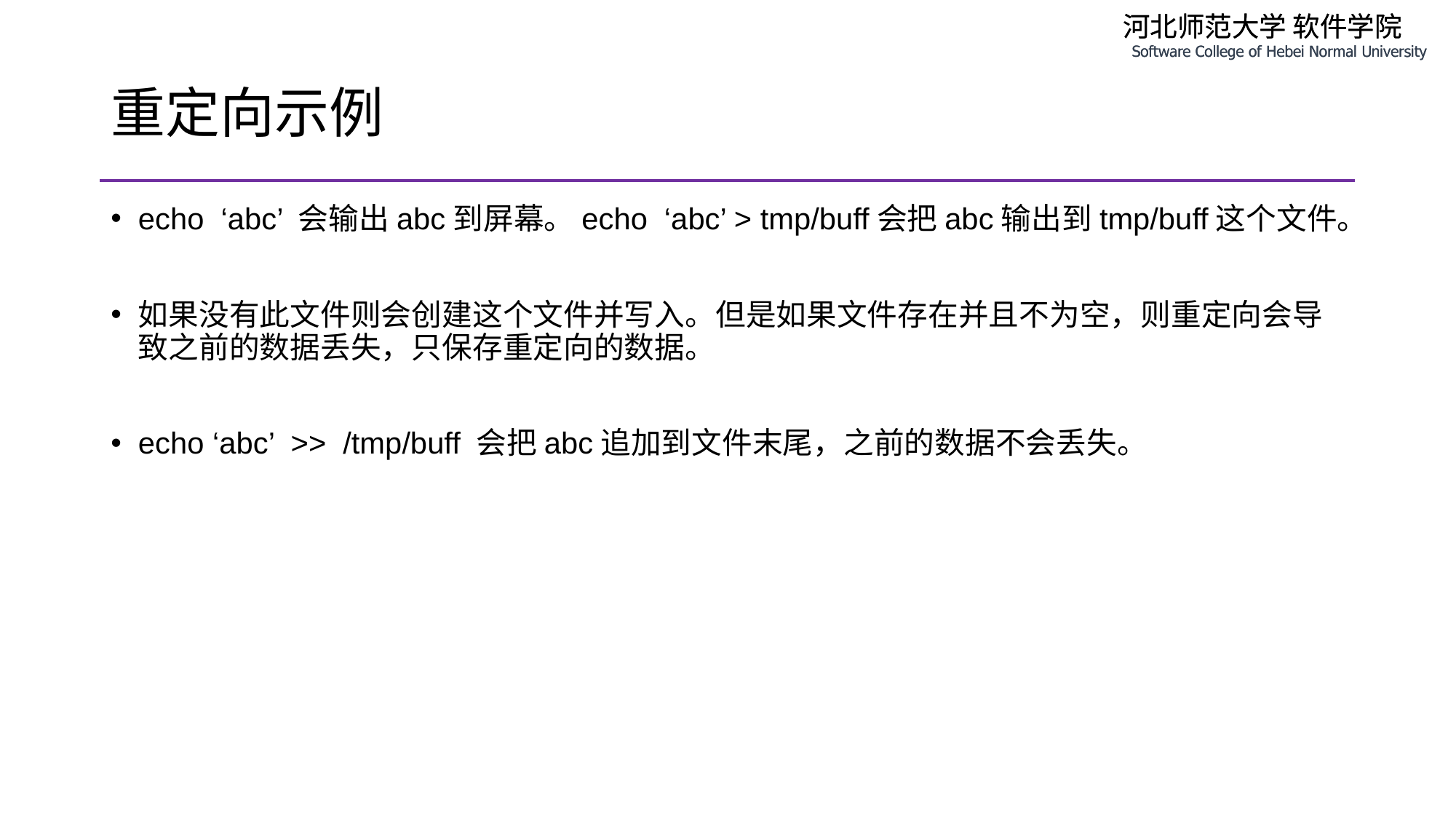

# 重定向示例
echo  ‘abc’ 会输出abc到屏幕。echo  ‘abc’ > tmp/buff会把abc输出到tmp/buff这个文件。

如果没有此文件则会创建这个文件并写入。但是如果文件存在并且不为空，则重定向会导致之前的数据丢失，只保存重定向的数据。

echo ‘abc’  >>  /tmp/buff 会把abc追加到文件末尾，之前的数据不会丢失。